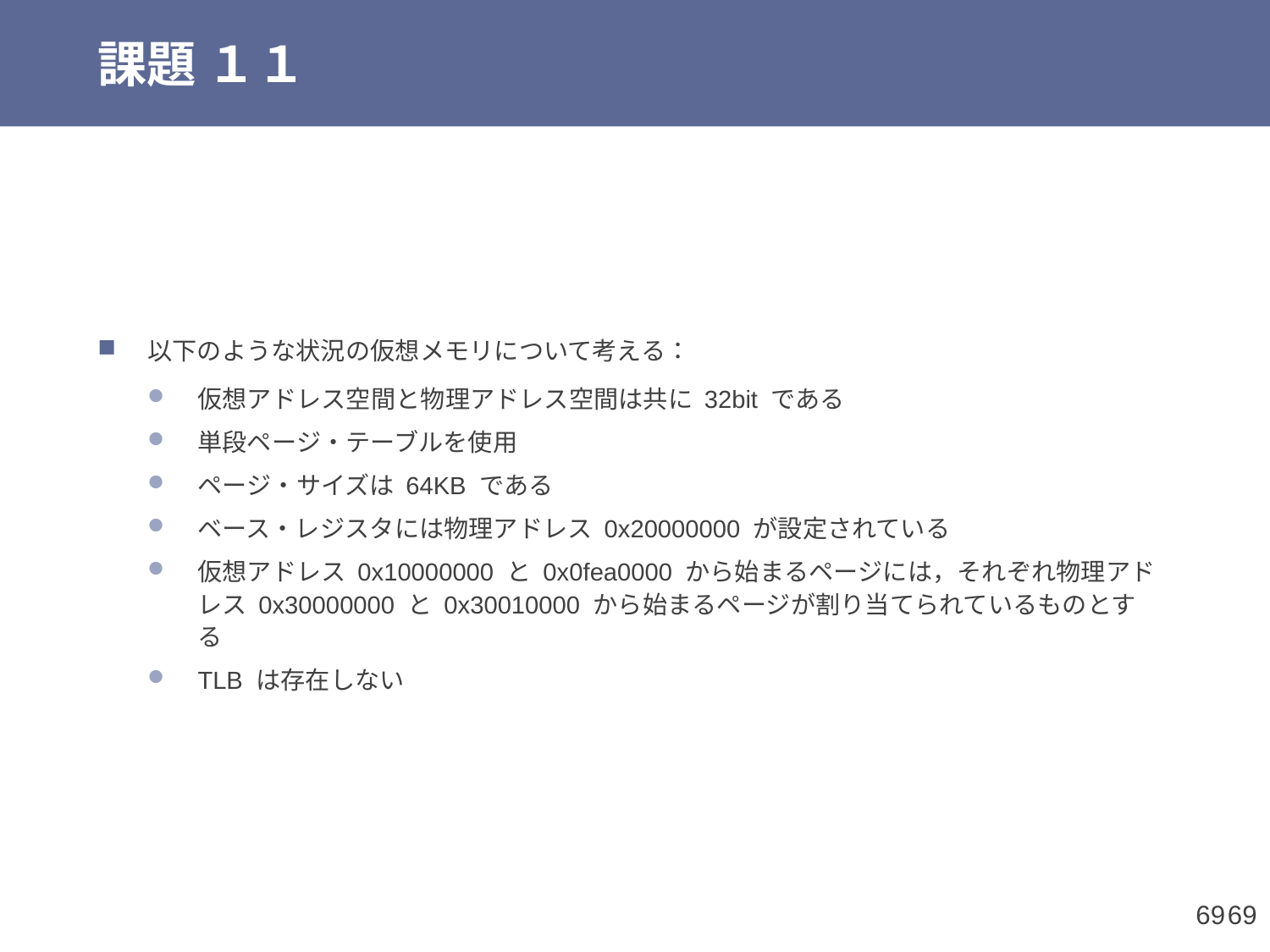

# 課題 １１
以下のような状況の仮想メモリについて考える：
仮想アドレス空間と物理アドレス空間は共に 32bit である
単段ページ・テーブルを使用
ページ・サイズは 64KB である
ベース・レジスタには物理アドレス 0x20000000 が設定されている
仮想アドレス 0x10000000 と 0x0fea0000 から始まるページには，それぞれ物理アドレス 0x30000000 と 0x30010000 から始まるページが割り当てられているものとする
TLB は存在しない
69